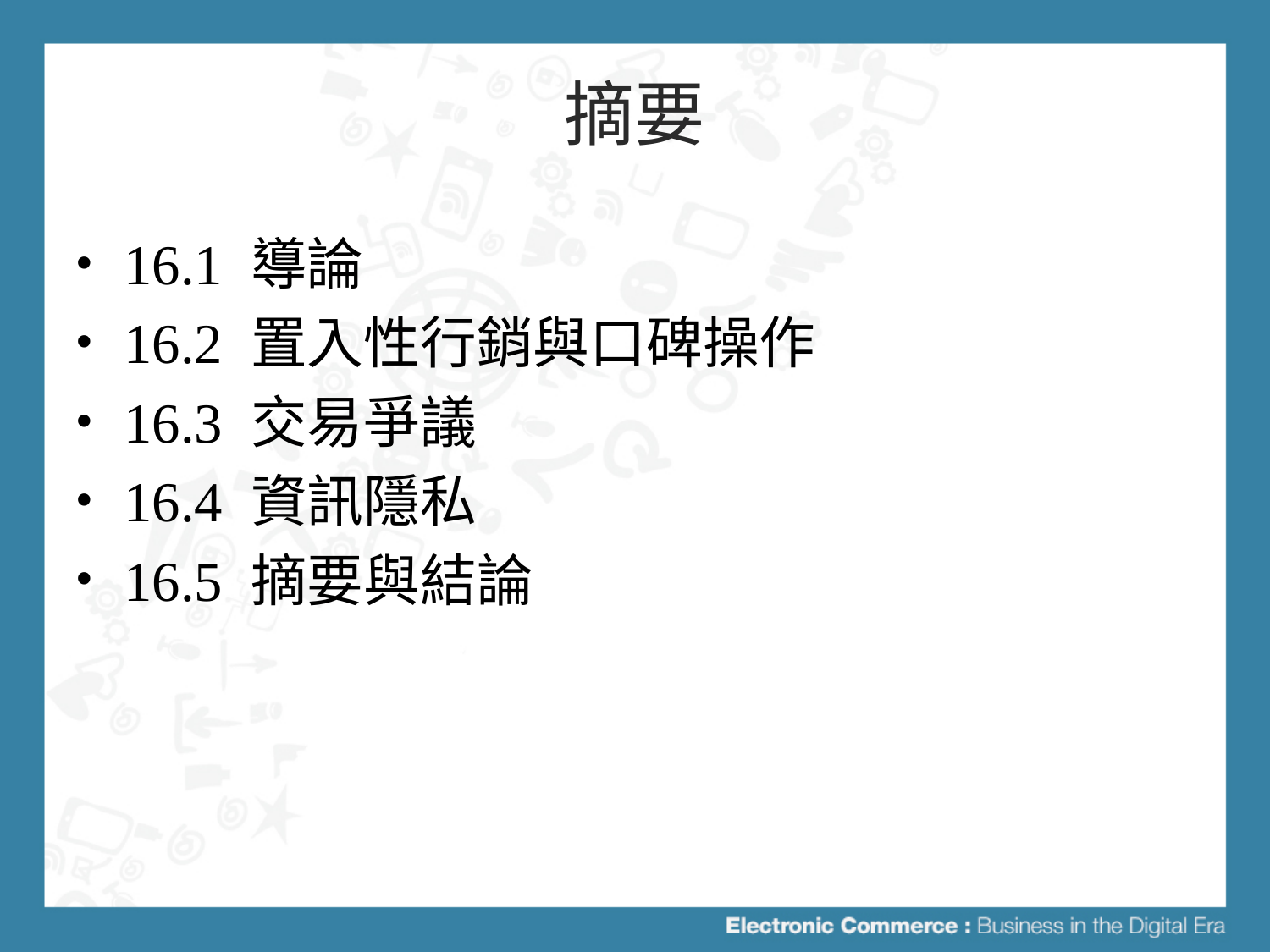

# 摘要
16.1 導論
16.2 置入性行銷與口碑操作
16.3 交易爭議
16.4 資訊隱私
16.5 摘要與結論